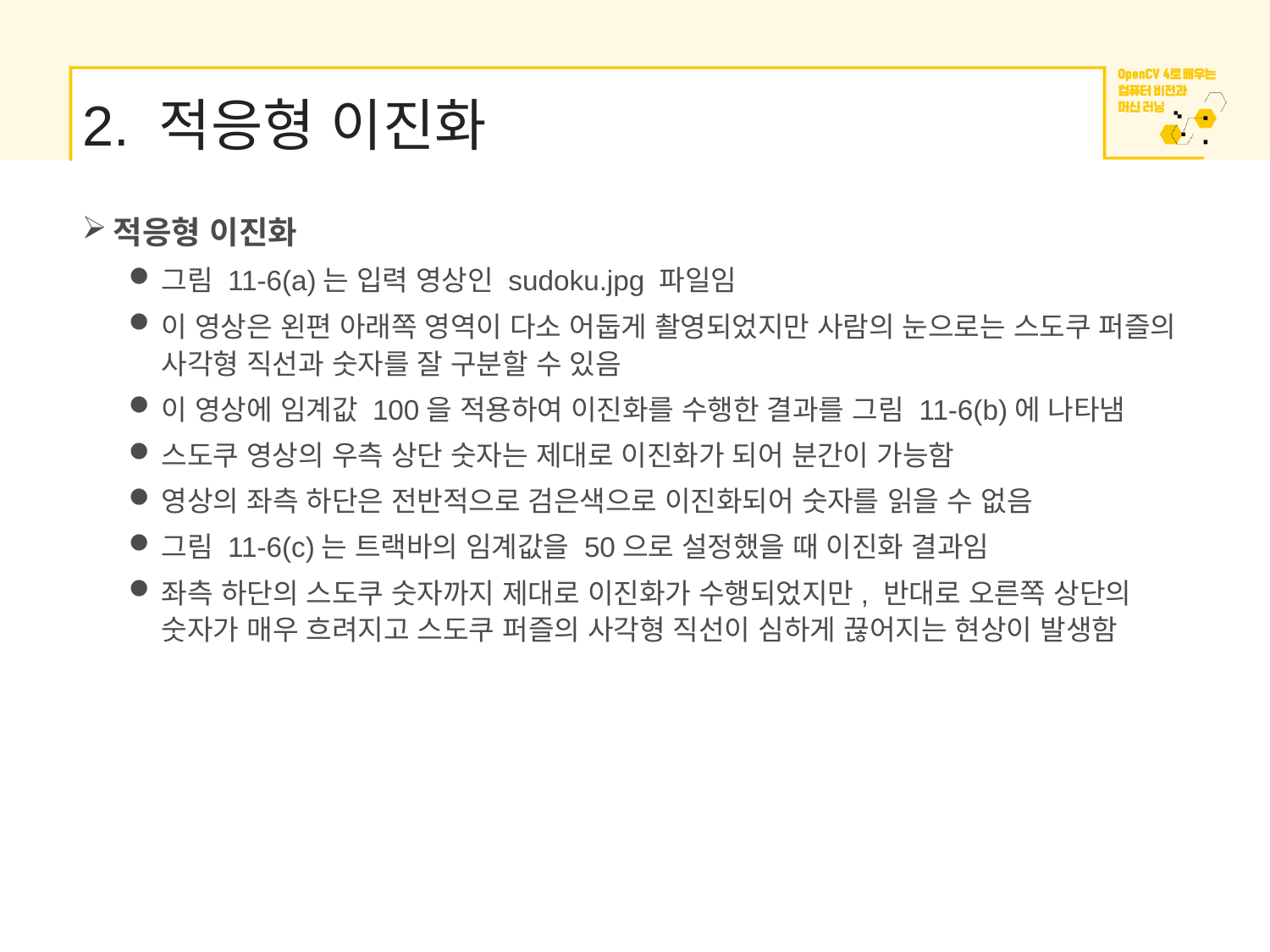

# 2. 적응형 이진화
적응형 이진화
그림 11-6(a)는 입력 영상인 sudoku.jpg 파일임
이 영상은 왼편 아래쪽 영역이 다소 어둡게 촬영되었지만 사람의 눈으로는 스도쿠 퍼즐의 사각형 직선과 숫자를 잘 구분할 수 있음
이 영상에 임계값 100을 적용하여 이진화를 수행한 결과를 그림 11-6(b)에 나타냄
스도쿠 영상의 우측 상단 숫자는 제대로 이진화가 되어 분간이 가능함
영상의 좌측 하단은 전반적으로 검은색으로 이진화되어 숫자를 읽을 수 없음
그림 11-6(c)는 트랙바의 임계값을 50으로 설정했을 때 이진화 결과임
좌측 하단의 스도쿠 숫자까지 제대로 이진화가 수행되었지만, 반대로 오른쪽 상단의 숫자가 매우 흐려지고 스도쿠 퍼즐의 사각형 직선이 심하게 끊어지는 현상이 발생함